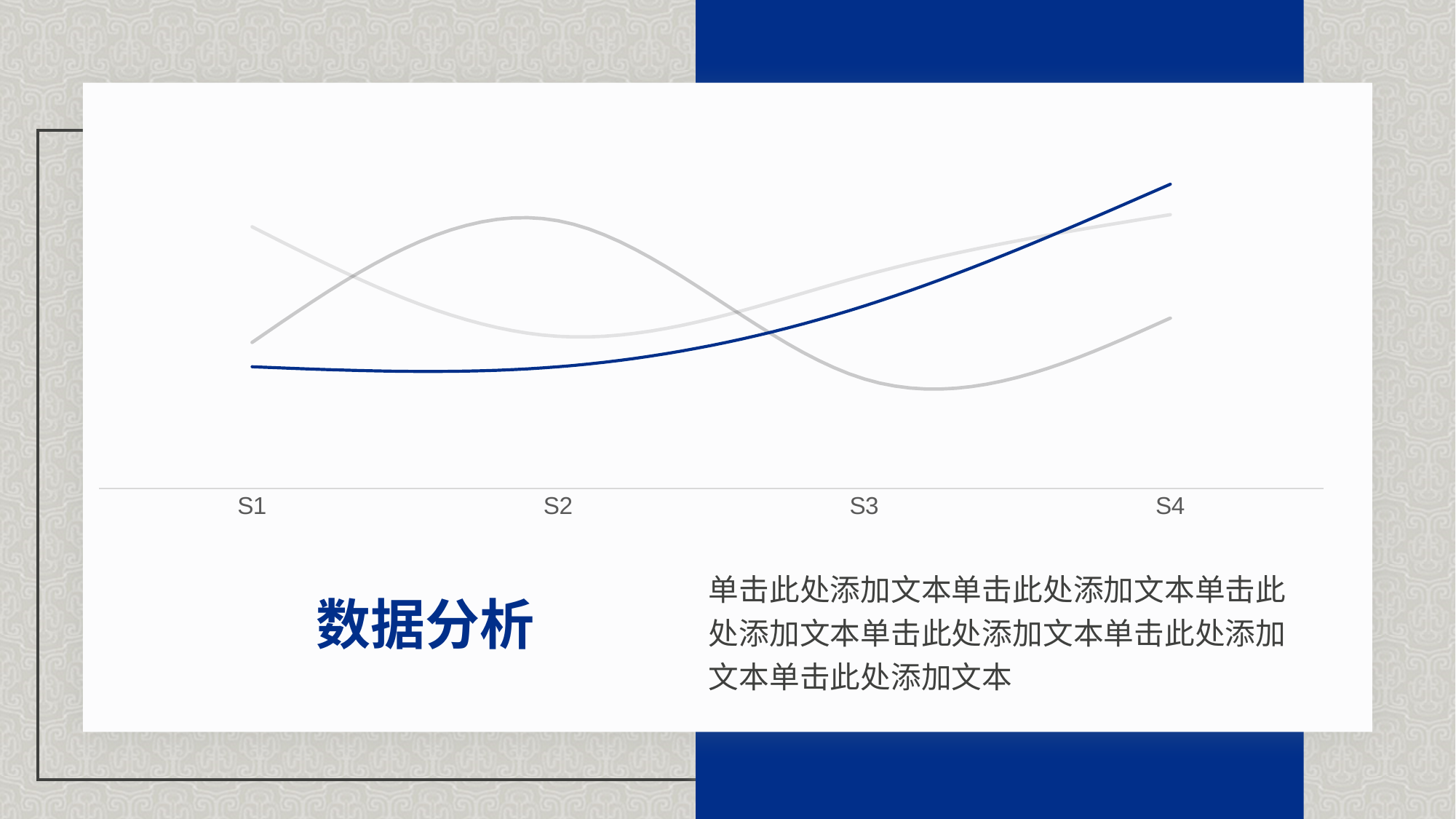

### Chart

| Category | T1 | T2 | T3 |
|---|---|---|---|
| S1 | 4.3 | 2.4 | 2.0 |
| S2 | 2.5 | 4.4 | 2.0 |
| S3 | 3.5 | 1.8 | 3.0 |
| S4 | 4.5 | 2.8 | 5.0 |
单击此处添加文本单击此处添加文本单击此处添加文本单击此处添加文本单击此处添加文本单击此处添加文本

数据分析